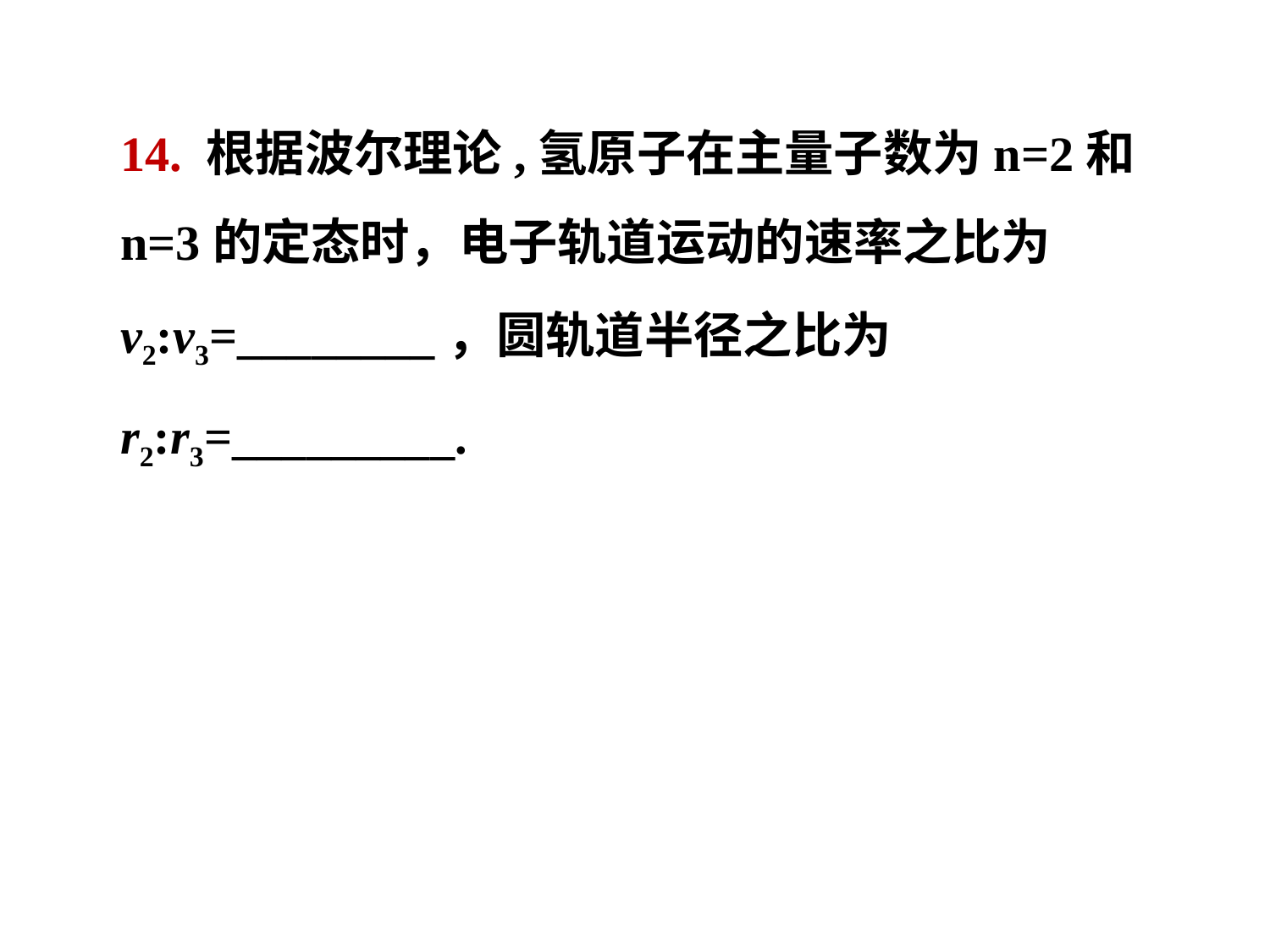

14. 根据波尔理论,氢原子在主量子数为n=2和n=3的定态时，电子轨道运动的速率之比为v2:v3=________，圆轨道半径之比为r2:r3=_________.